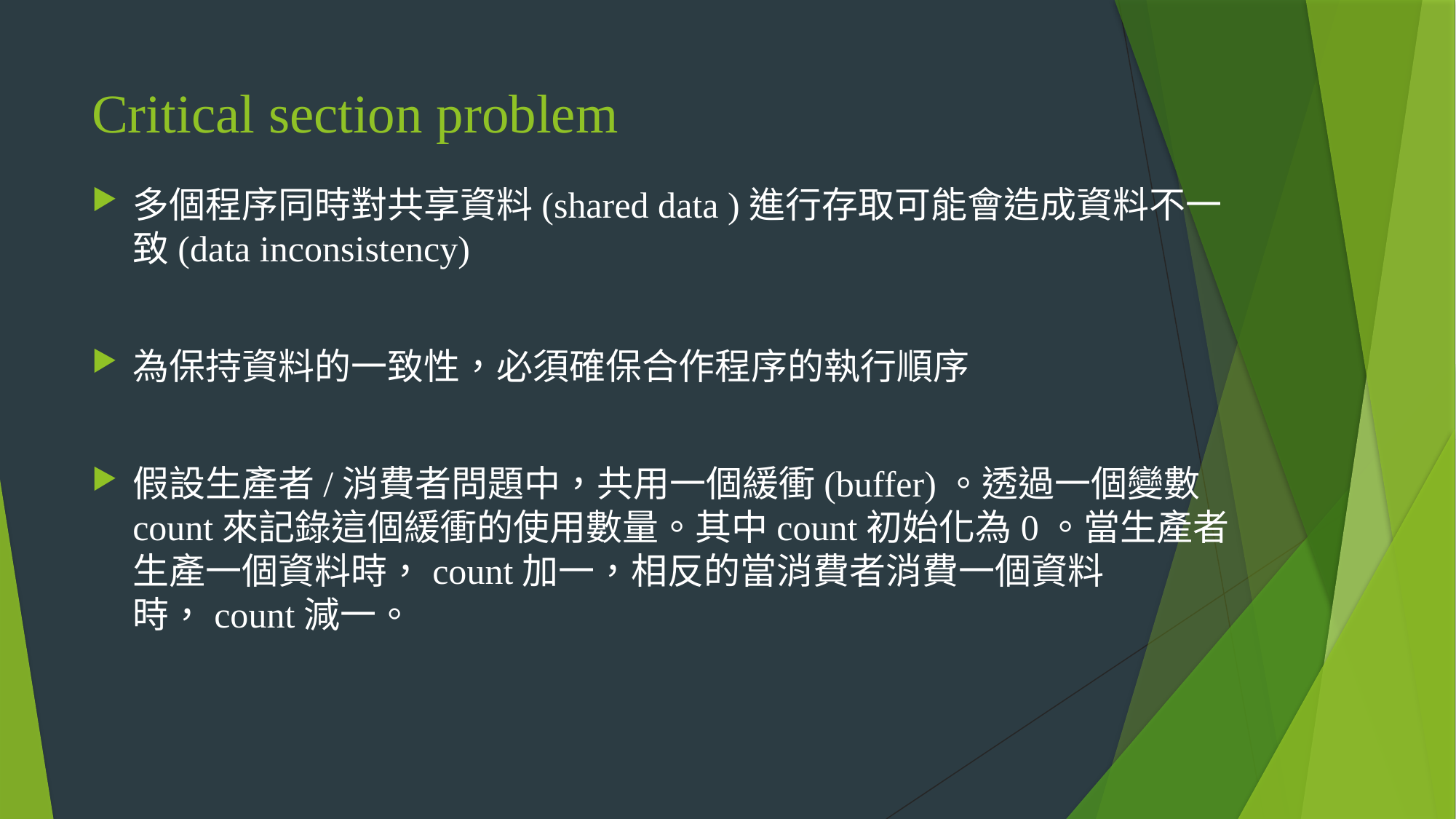

# Critical section problem
多個程序同時對共享資料(shared data )進行存取可能會造成資料不一致(data inconsistency)

為保持資料的一致性，必須確保合作程序的執行順序

假設生產者/消費者問題中，共用一個緩衝(buffer)。透過一個變數count來記錄這個緩衝的使用數量。其中count初始化為0。當生產者生產一個資料時，count加一，相反的當消費者消費一個資料時，count減一。